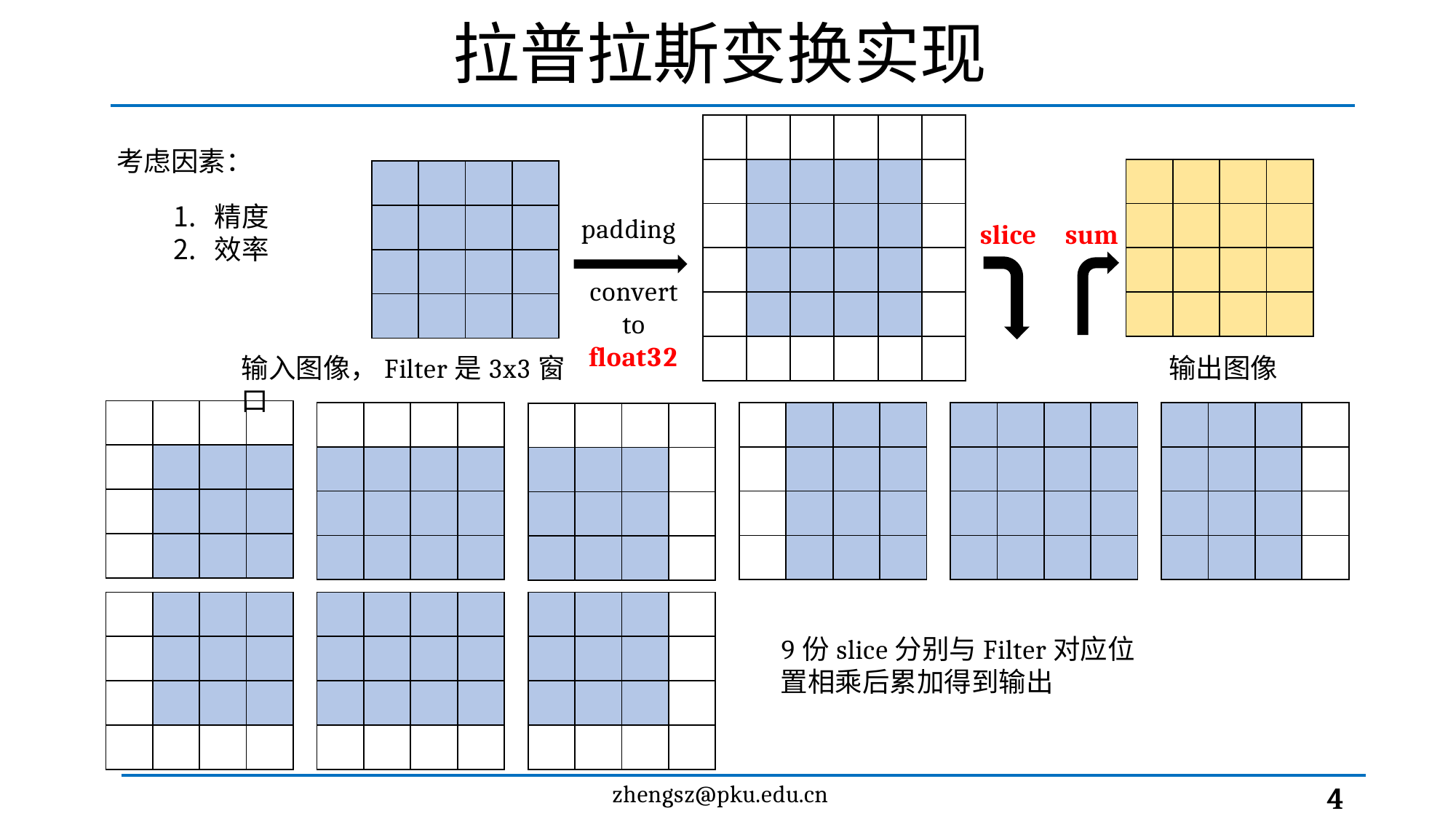

# 拉普拉斯变换实现
|  |  |  |  |  |  |
| --- | --- | --- | --- | --- | --- |
|  |  |  |  |  |  |
|  |  |  |  |  |  |
|  |  |  |  |  |  |
|  |  |  |  |  |  |
|  |  |  |  |  |  |
考虑因素：
|  |  |  |  |
| --- | --- | --- | --- |
|  |  |  |  |
|  |  |  |  |
|  |  |  |  |
|  |  |  |  |
| --- | --- | --- | --- |
|  |  |  |  |
|  |  |  |  |
|  |  |  |  |
精度
效率
padding
sum
slice

convert
to
float32

输入图像，Filter是3x3窗口
输出图像
|  |  |  |  |
| --- | --- | --- | --- |
|  |  |  |  |
|  |  |  |  |
|  |  |  |  |
|  |  |  |  |
| --- | --- | --- | --- |
|  |  |  |  |
|  |  |  |  |
|  |  |  |  |
|  |  |  |  |
| --- | --- | --- | --- |
|  |  |  |  |
|  |  |  |  |
|  |  |  |  |
|  |  |  |  |
| --- | --- | --- | --- |
|  |  |  |  |
|  |  |  |  |
|  |  |  |  |
|  |  |  |  |
| --- | --- | --- | --- |
|  |  |  |  |
|  |  |  |  |
|  |  |  |  |
|  |  |  |  |
| --- | --- | --- | --- |
|  |  |  |  |
|  |  |  |  |
|  |  |  |  |
|  |  |  |  |
| --- | --- | --- | --- |
|  |  |  |  |
|  |  |  |  |
|  |  |  |  |
|  |  |  |  |
| --- | --- | --- | --- |
|  |  |  |  |
|  |  |  |  |
|  |  |  |  |
|  |  |  |  |
| --- | --- | --- | --- |
|  |  |  |  |
|  |  |  |  |
|  |  |  |  |
9份slice分别与Filter对应位置相乘后累加得到输出
4
zhengsz@pku.edu.cn